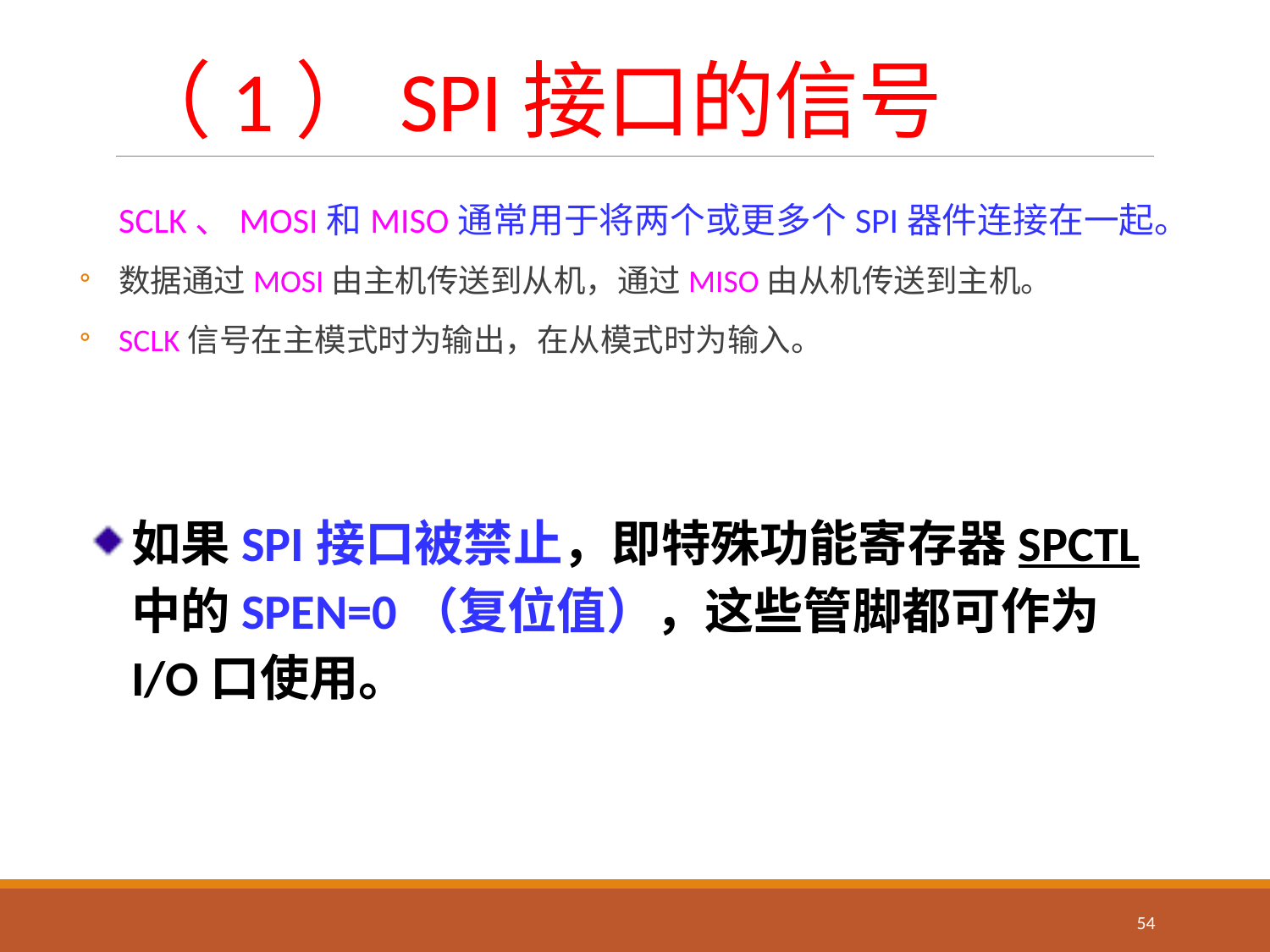

# （1）SPI接口的信号
SCLK、MOSI和MISO通常用于将两个或更多个SPI器件连接在一起。
数据通过MOSI由主机传送到从机，通过MISO由从机传送到主机。
SCLK信号在主模式时为输出，在从模式时为输入。
如果SPI接口被禁止，即特殊功能寄存器SPCTL中的SPEN=0（复位值），这些管脚都可作为I/O口使用。
54